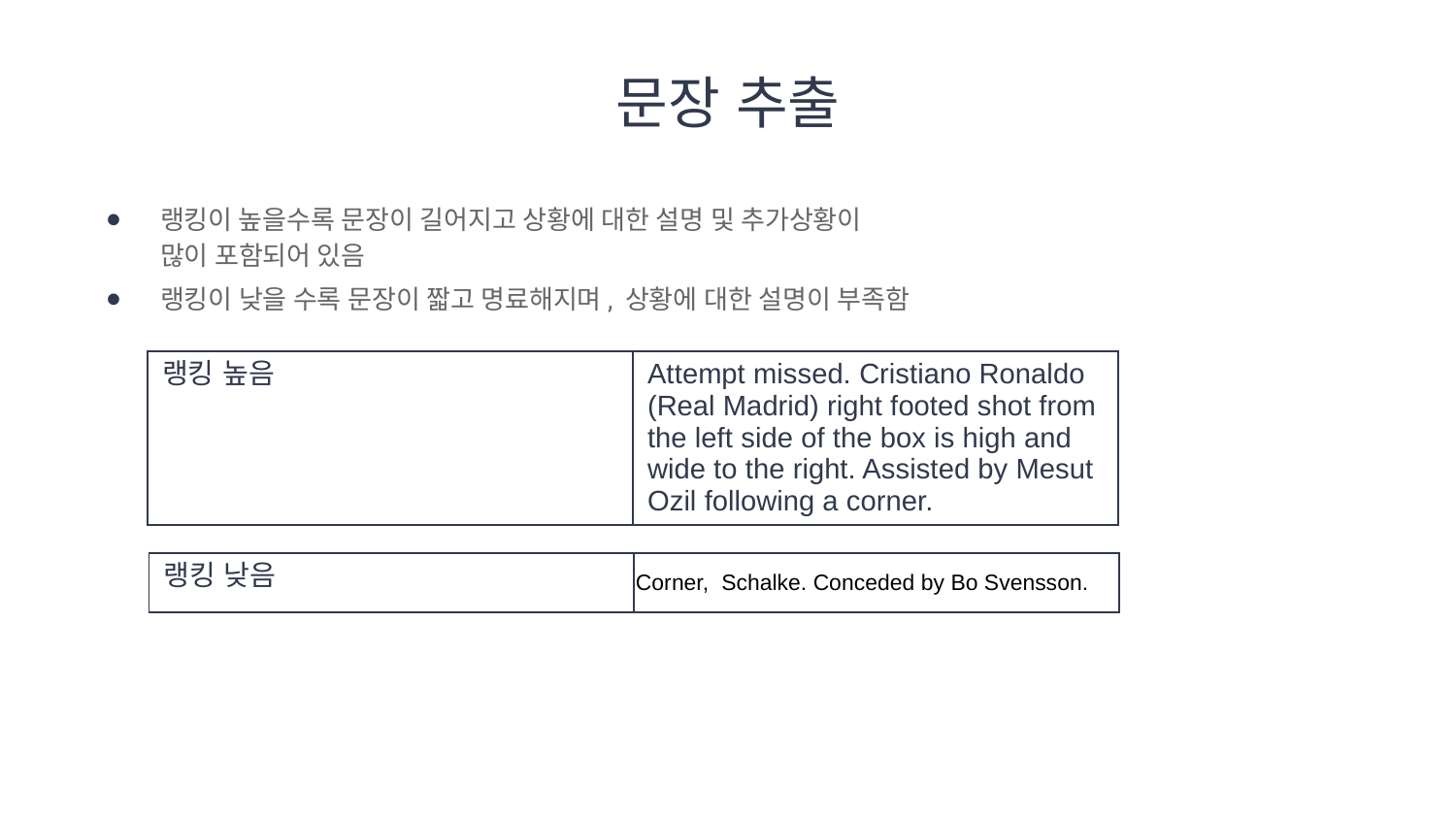

# 문장 추출
랭킹이 높을수록 문장이 길어지고 상황에 대한 설명 및 추가상황이
많이 포함되어 있음
랭킹이 낮을 수록 문장이 짧고 명료해지며, 상황에 대한 설명이 부족함

| 랭킹 높음 | Attempt missed. Cristiano Ronaldo (Real Madrid) right footed shot from the left side of the box is high and wide to the right. Assisted by Mesut Ozil following a corner. |
| --- | --- |
| 랭킹 낮음 | Corner, Schalke. Conceded by Bo Svensson. |
| --- | --- |